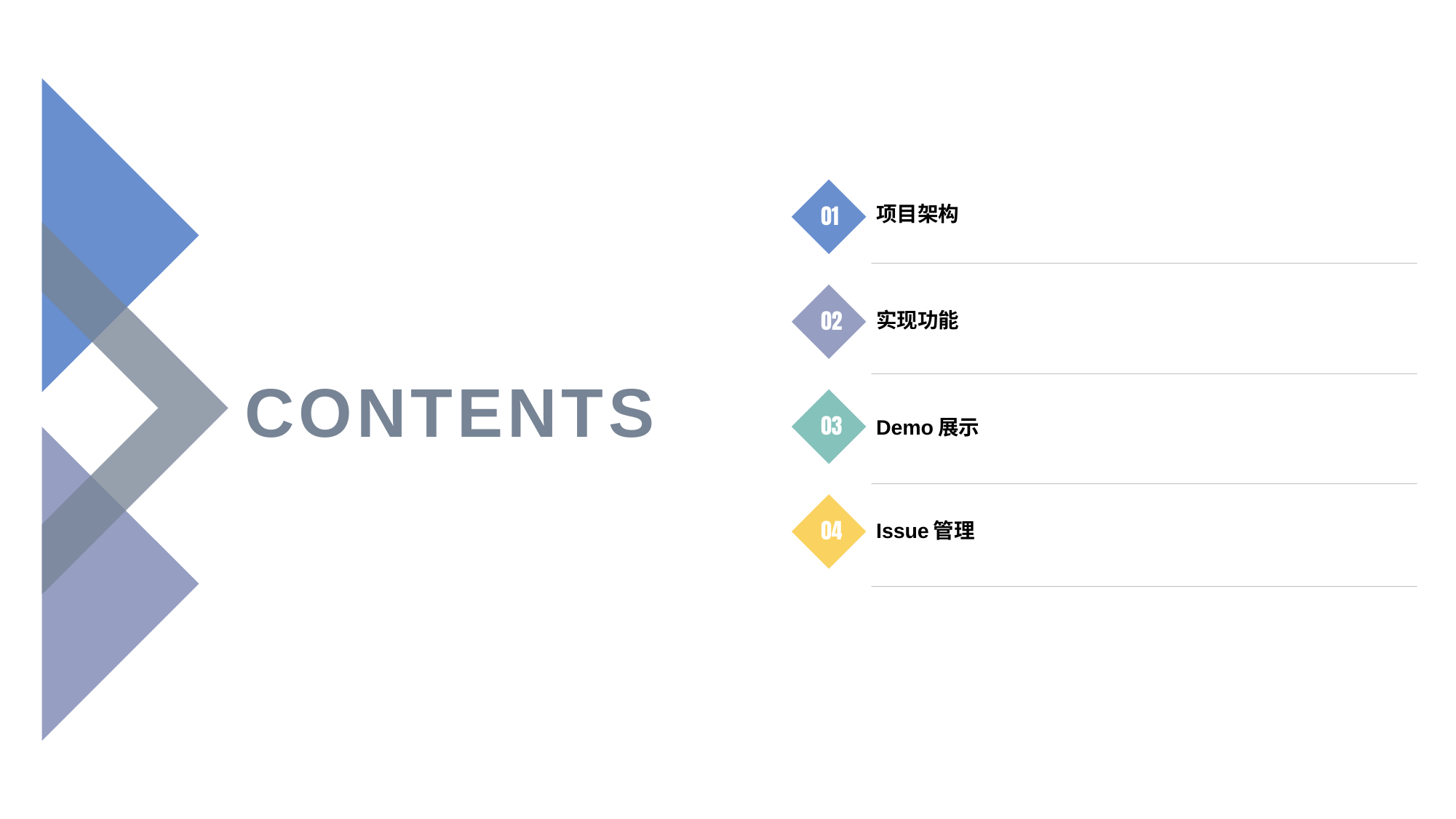

01
项目架构
02
实现功能
CONTENTS
03
Demo展示
04
Issue管理